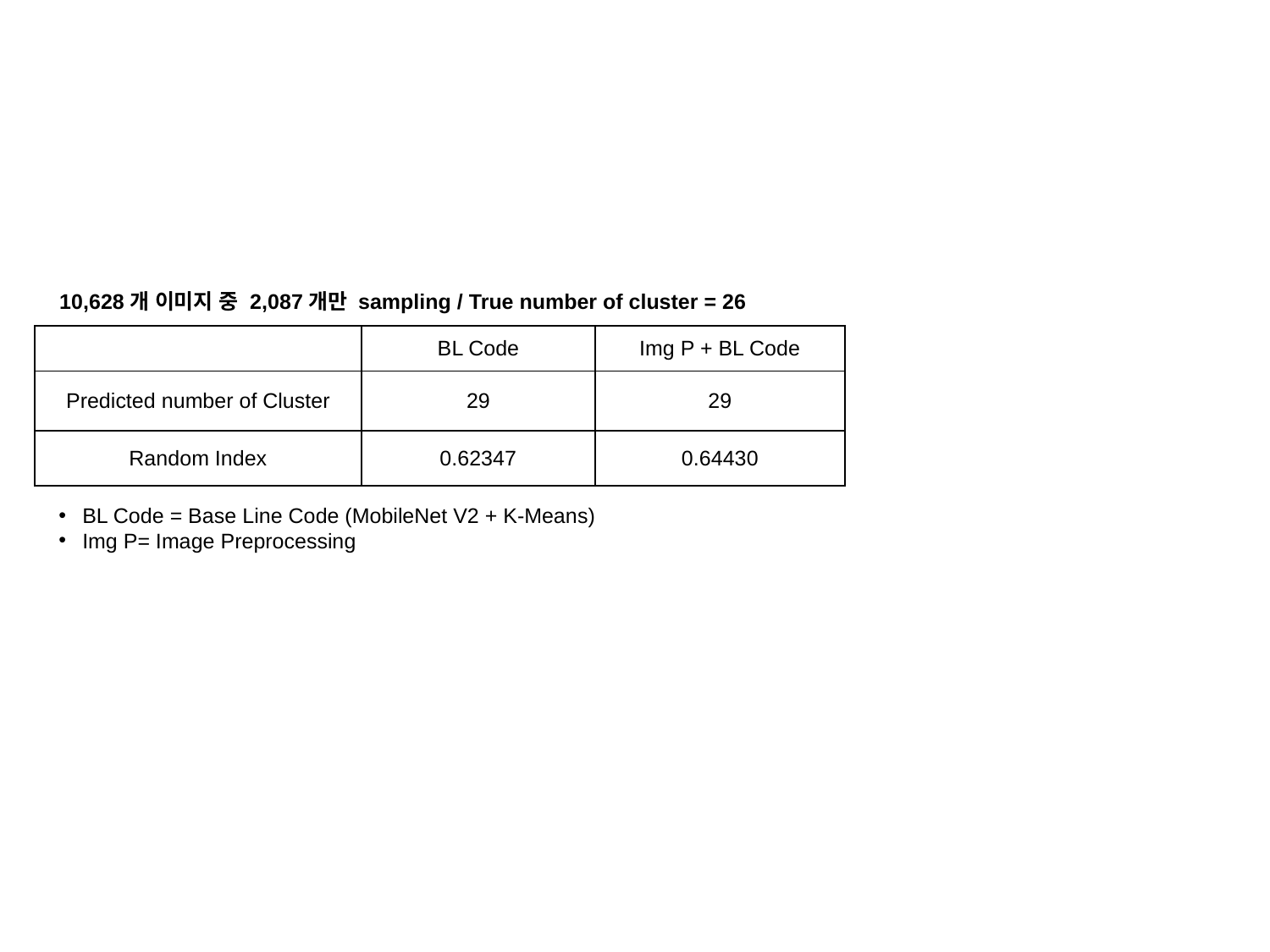

10,628개 이미지 중 2,087개만 sampling / True number of cluster = 26
|  | BL Code | Img P + BL Code |
| --- | --- | --- |
| Predicted number of Cluster | 29 | 29 |
| Random Index | 0.62347 | 0.64430 |
BL Code = Base Line Code (MobileNet V2 + K-Means)
Img P= Image Preprocessing